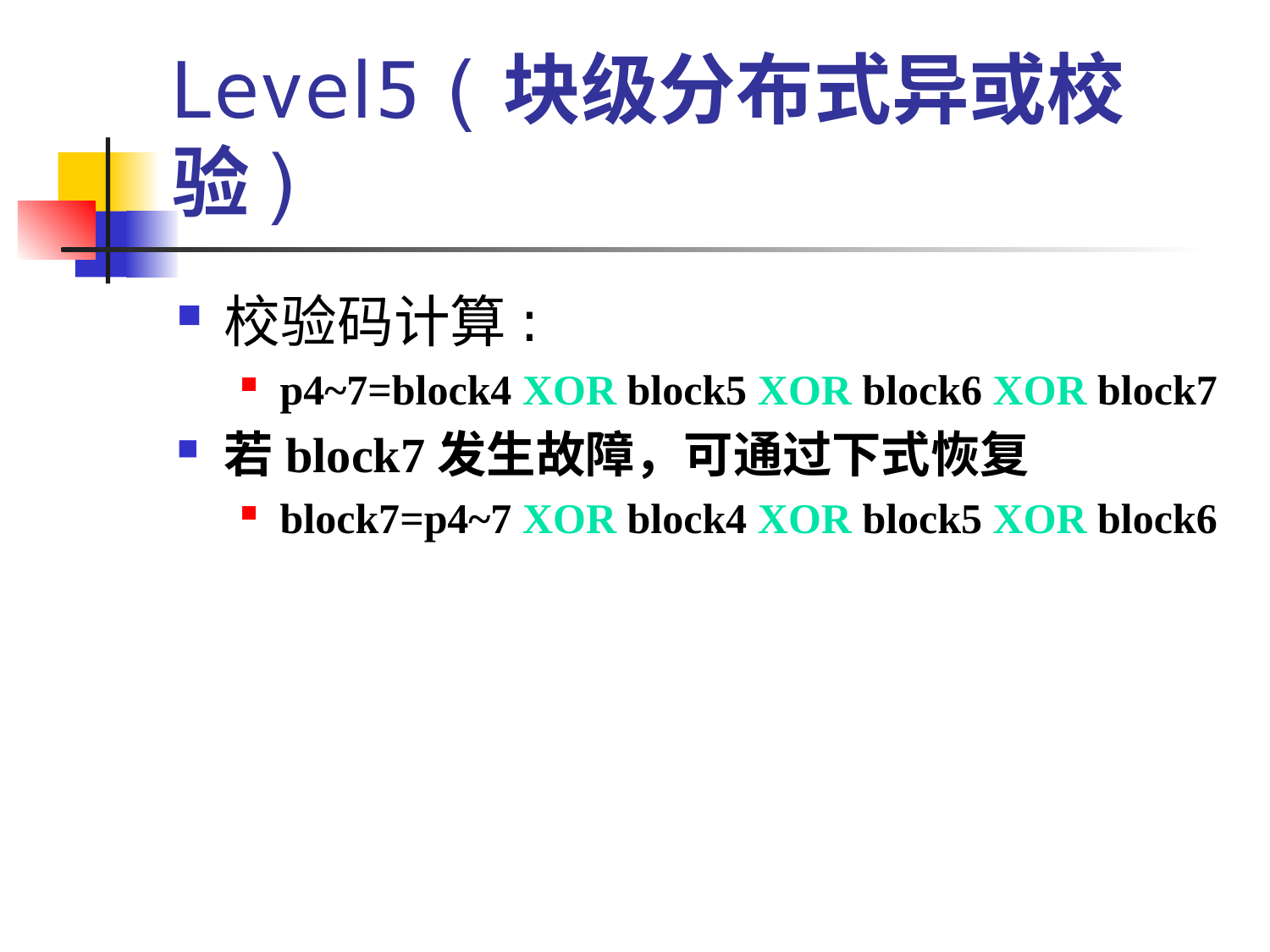

# Level5 (块级分布式异或校验)
校验码计算:
p4~7=block4 XOR block5 XOR block6 XOR block7
若block7发生故障，可通过下式恢复
block7=p4~7 XOR block4 XOR block5 XOR block6